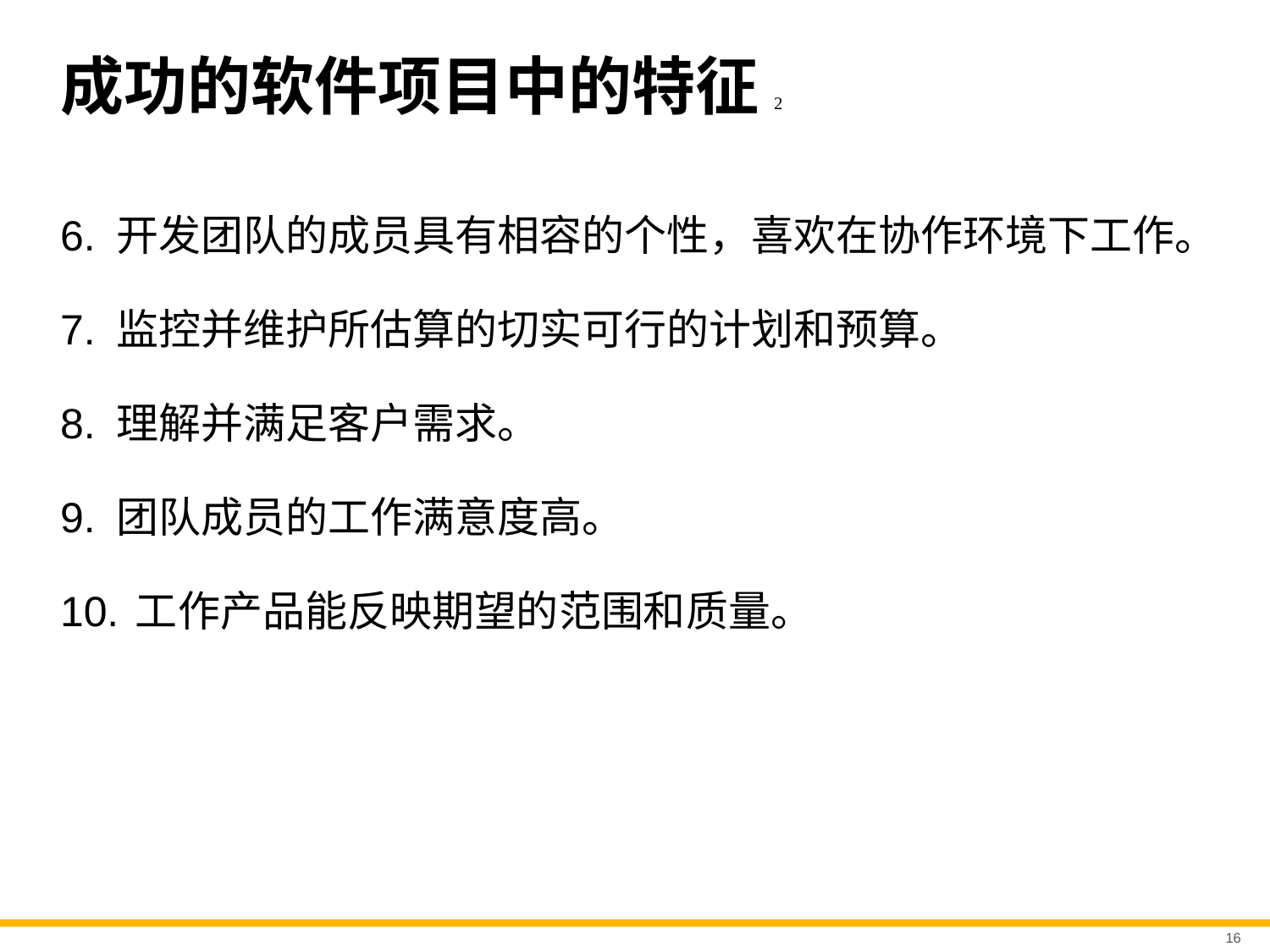

# 成功的软件项目中的特征2
开发团队的成员具有相容的个性，喜欢在协作环境下工作。
监控并维护所估算的切实可行的计划和预算。
理解并满足客户需求。
团队成员的工作满意度高。
工作产品能反映期望的范围和质量。
16